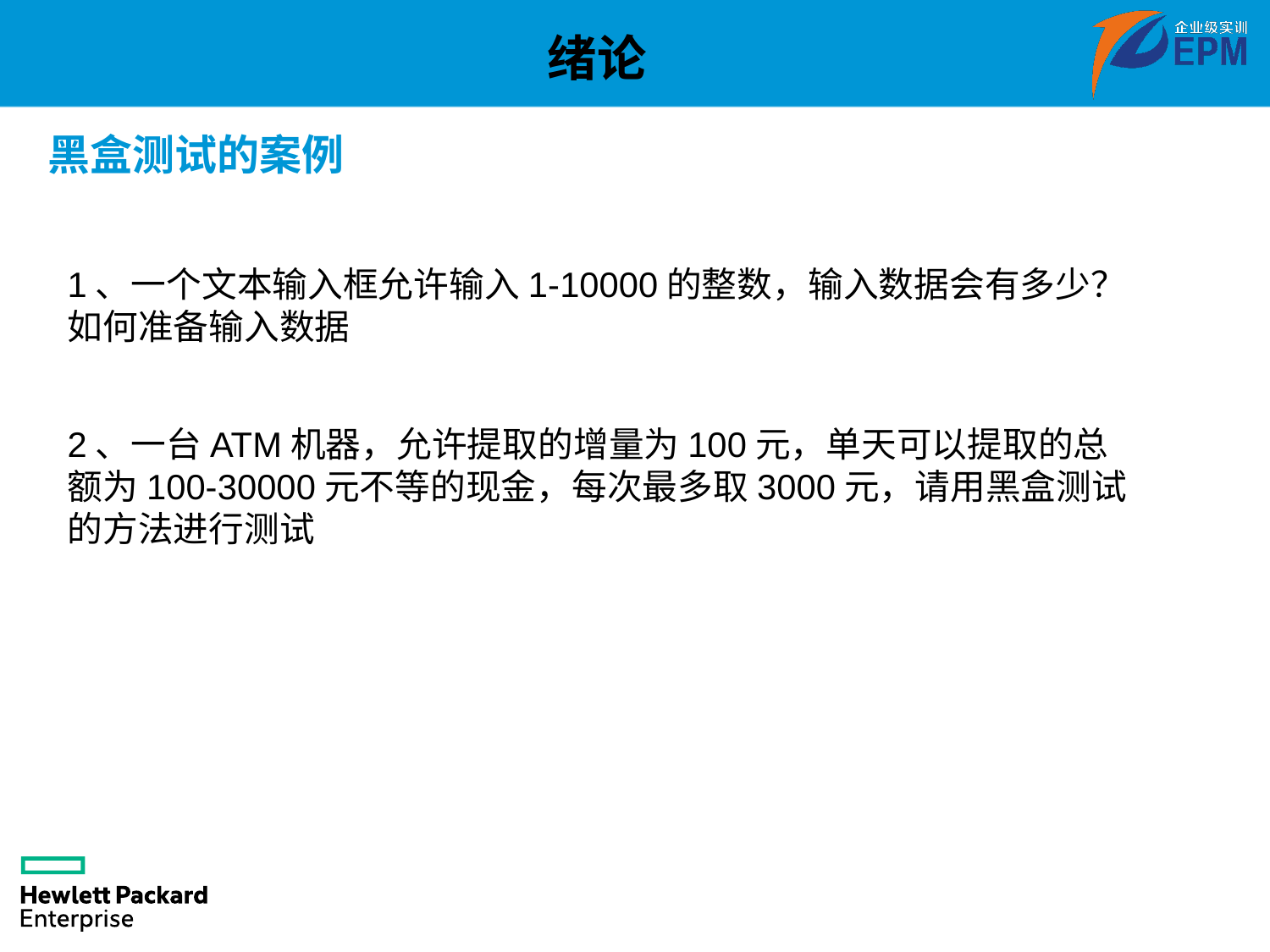

绪论
黑盒测试的案例
1、一个文本输入框允许输入1-10000的整数，输入数据会有多少？如何准备输入数据

2、一台ATM机器，允许提取的增量为100元，单天可以提取的总额为100-30000元不等的现金，每次最多取3000元，请用黑盒测试的方法进行测试